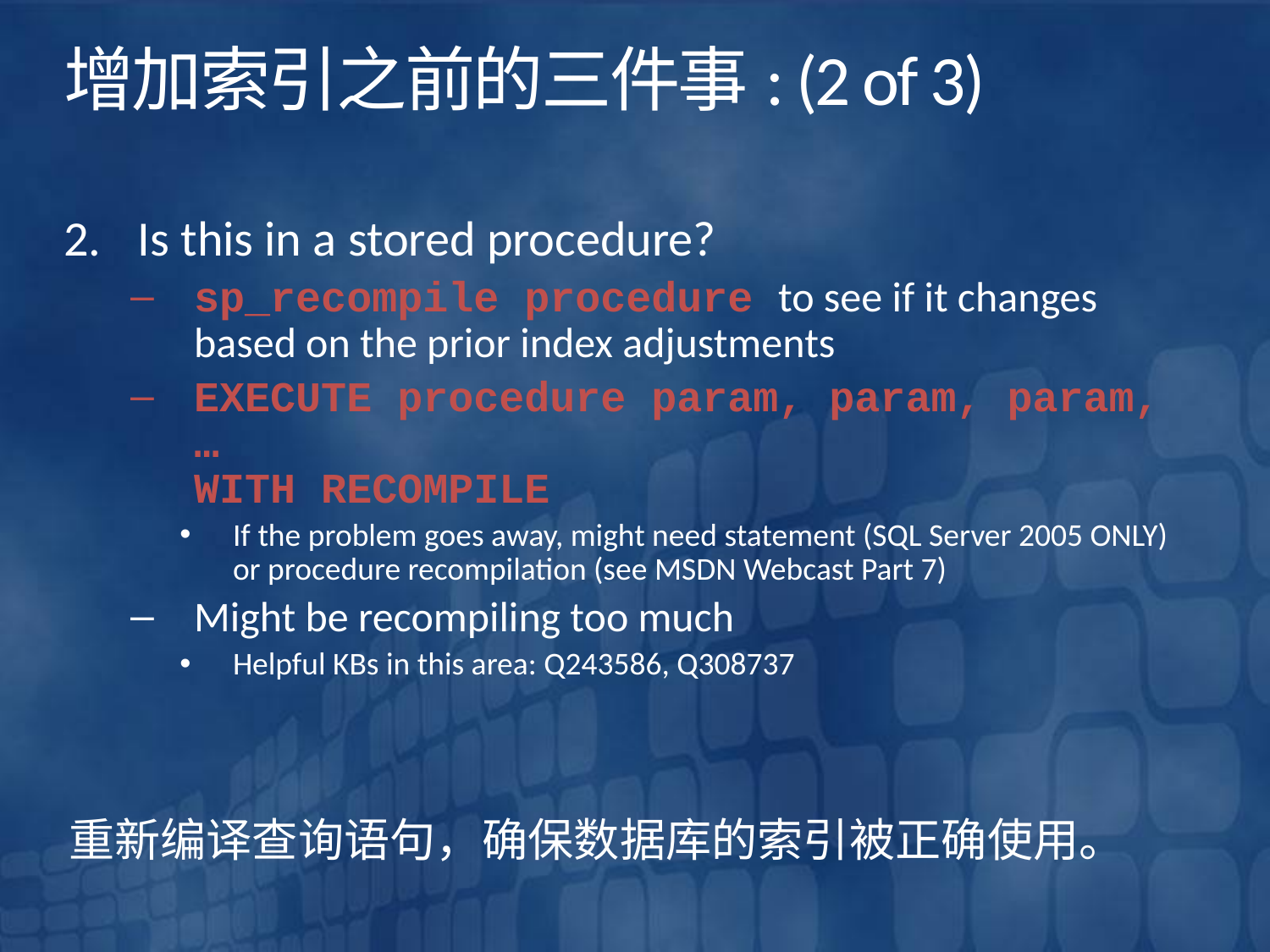

# 增加索引之前的三件事: (2 of 3)
Is this in a stored procedure?
sp_recompile procedure to see if it changes based on the prior index adjustments
EXECUTE procedure param, param, param, …
WITH RECOMPILE
If the problem goes away, might need statement (SQL Server 2005 ONLY) or procedure recompilation (see MSDN Webcast Part 7)
Might be recompiling too much
Helpful KBs in this area: Q243586, Q308737

重新编译查询语句，确保数据库的索引被正确使用。